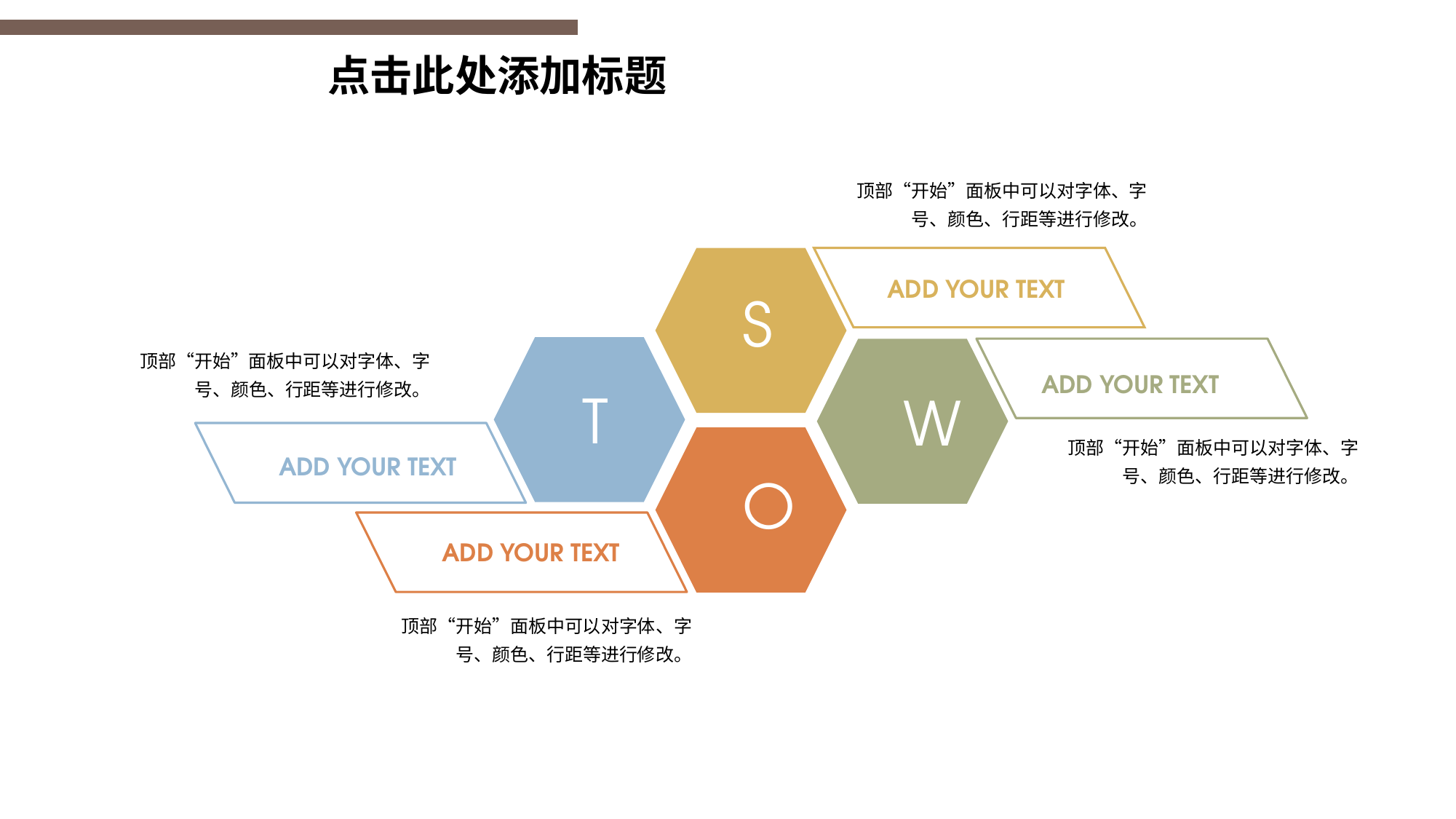

点击此处添加标题
顶部“开始”面板中可以对字体、字号、颜色、行距等进行修改。

S

ADD YOUR TEXT

T
顶部“开始”面板中可以对字体、字号、颜色、行距等进行修改。

W
ADD YOUR TEXT

顶部“开始”面板中可以对字体、字号、颜色、行距等进行修改。

O
ADD YOUR TEXT

ADD YOUR TEXT
顶部“开始”面板中可以对字体、字号、颜色、行距等进行修改。